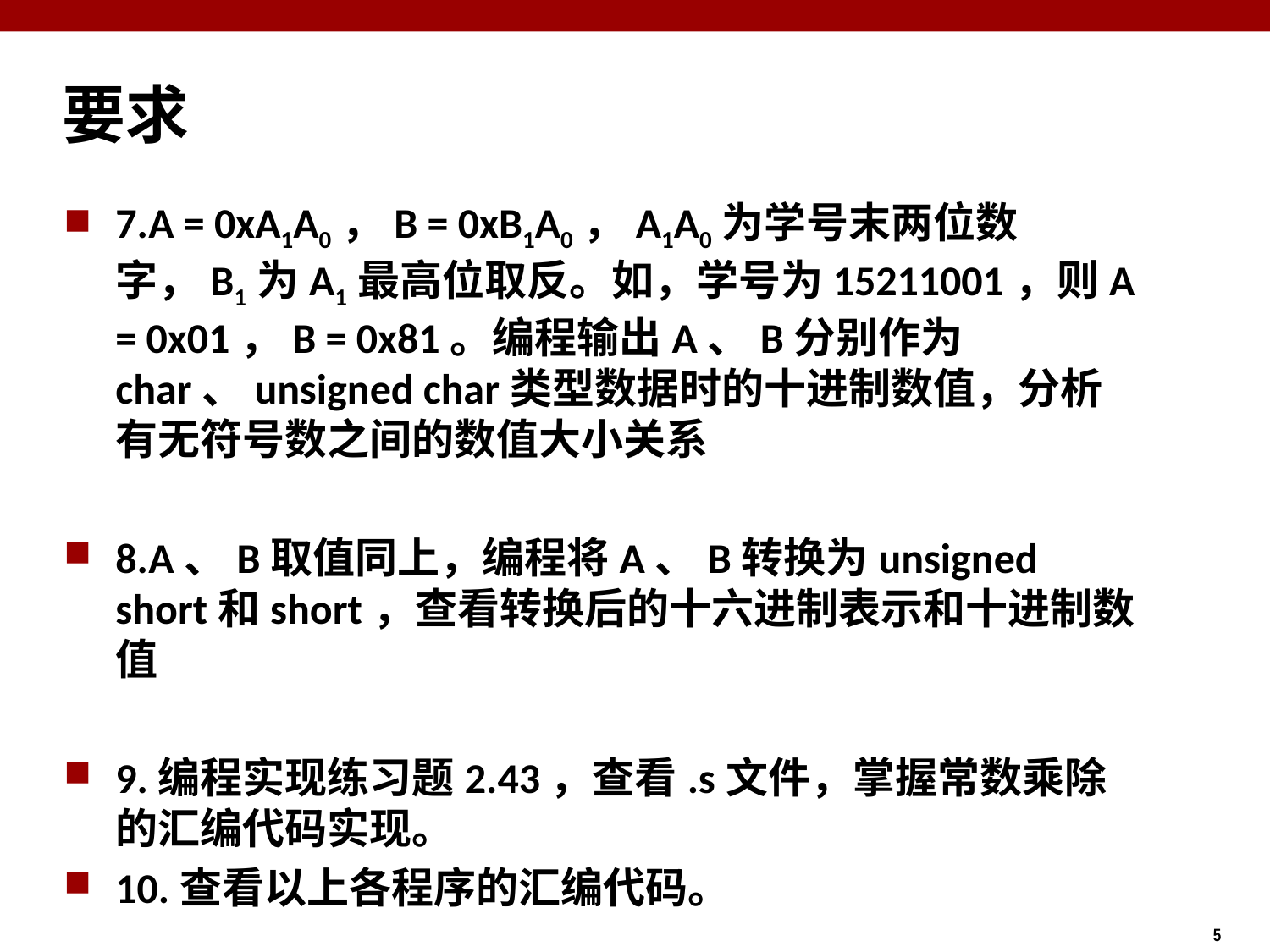

# 要求
7.A = 0xA1A0，B = 0xB1A0，A1A0为学号末两位数字，B1为A1最高位取反。如，学号为15211001，则A = 0x01，B = 0x81。编程输出A、B分别作为char、unsigned char类型数据时的十进制数值，分析有无符号数之间的数值大小关系

8.A、B取值同上，编程将A、B转换为unsigned short和short，查看转换后的十六进制表示和十进制数值

9.编程实现练习题2.43，查看.s文件，掌握常数乘除的汇编代码实现。
10.查看以上各程序的汇编代码。